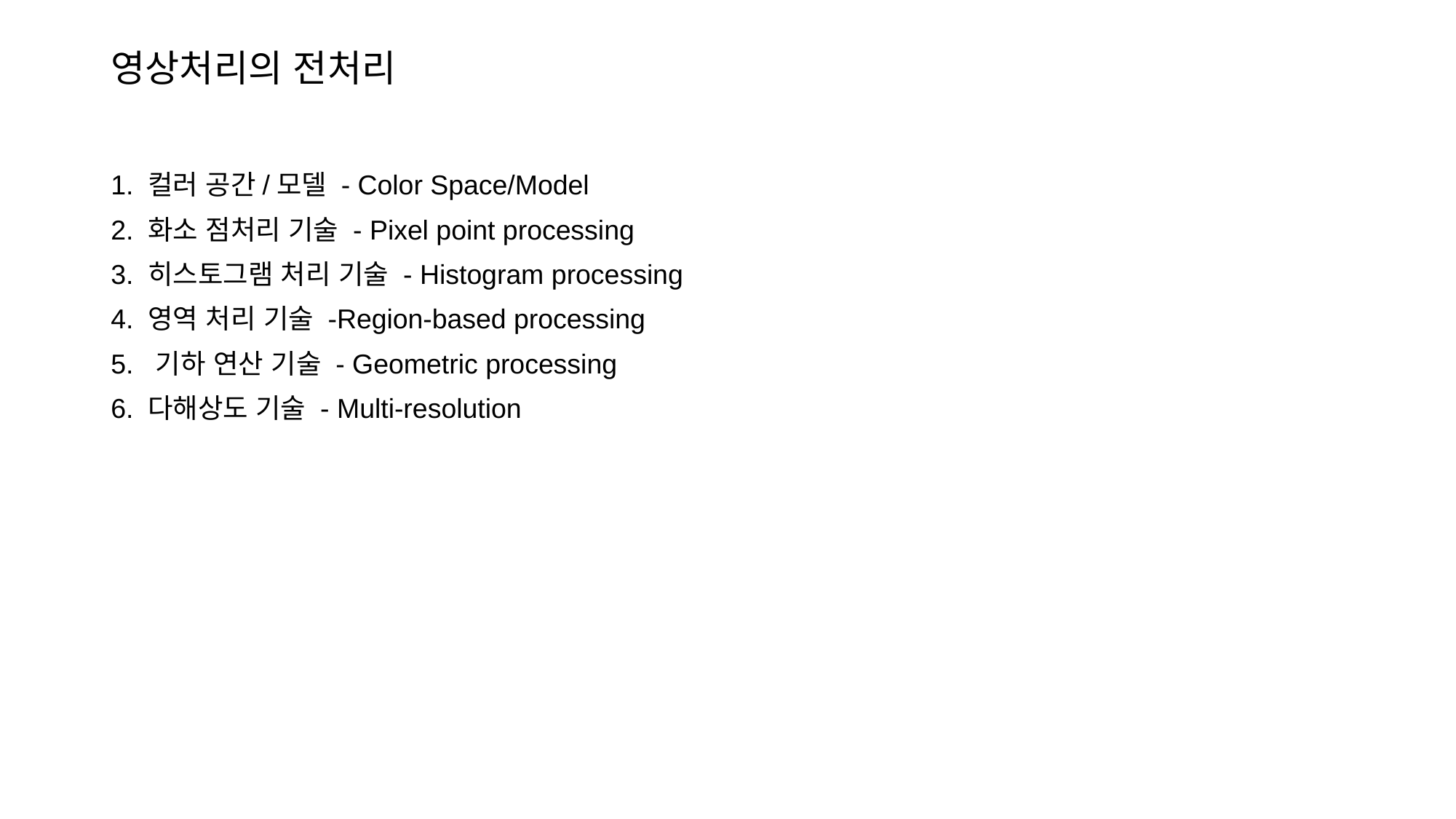

# 영상처리의 전처리
1. 컬러 공간/모델 - Color Space/Model
2. 화소 점처리 기술 - Pixel point processing
3. 히스토그램 처리 기술 - Histogram processing
4. 영역 처리 기술 -Region-based processing
5.  기하 연산 기술 - Geometric processing
6. 다해상도 기술 - Multi-resolution